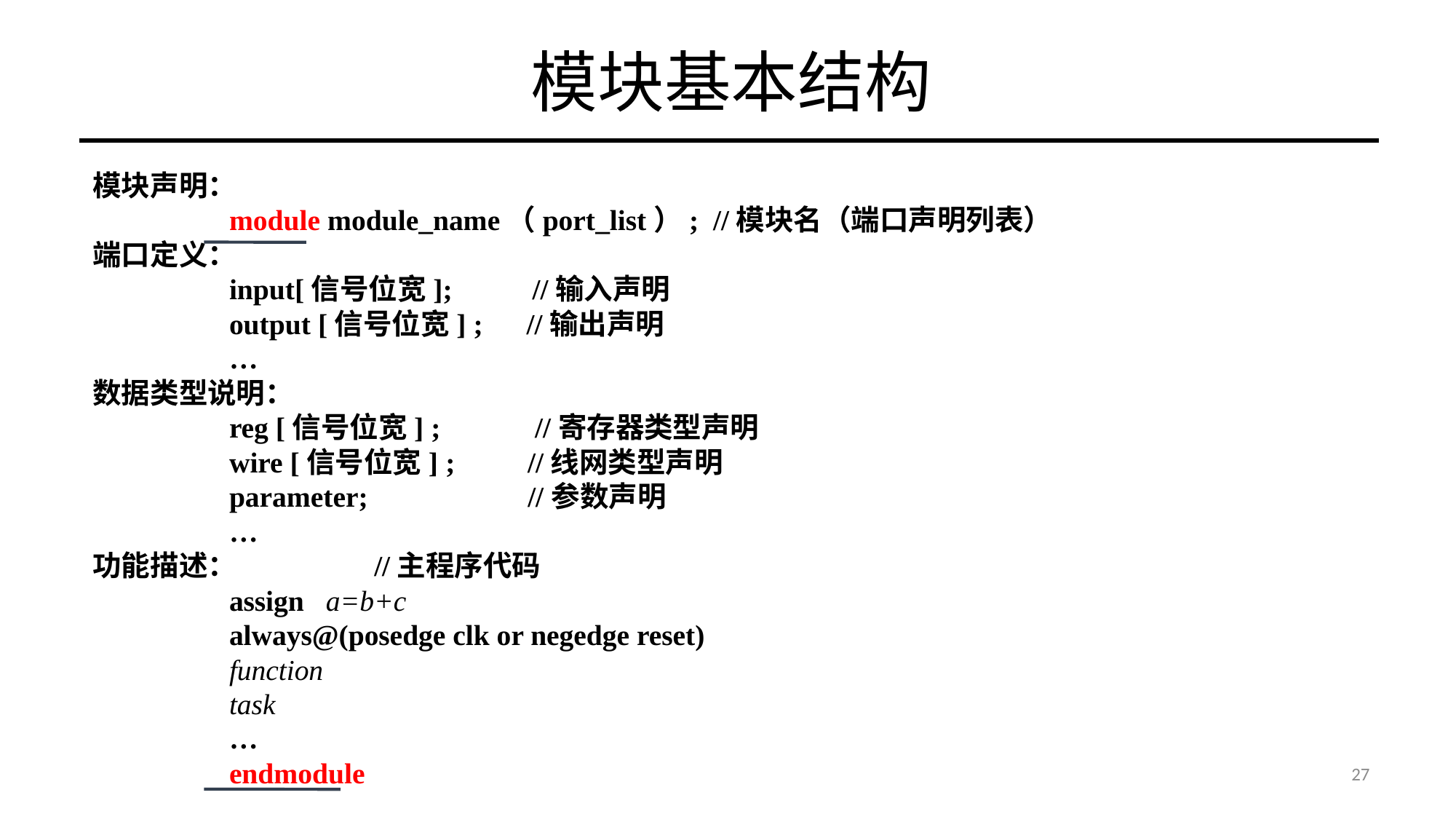

# 模块基本结构
模块声明：
		module module_name（port_list）;  //模块名（端口声明列表）
端口定义：
 		input[信号位宽];           //输入声明
 		output [信号位宽] ;      //输出声明
		…
数据类型说明：
		reg [信号位宽] ;             //寄存器类型声明
		wire [信号位宽] ;          //线网类型声明
		parameter;                      //参数声明
		…
功能描述：                    //主程序代码
		assign   a=b+c
		always@(posedge clk or negedge reset)
		function
  		task
		…
		endmodule
27